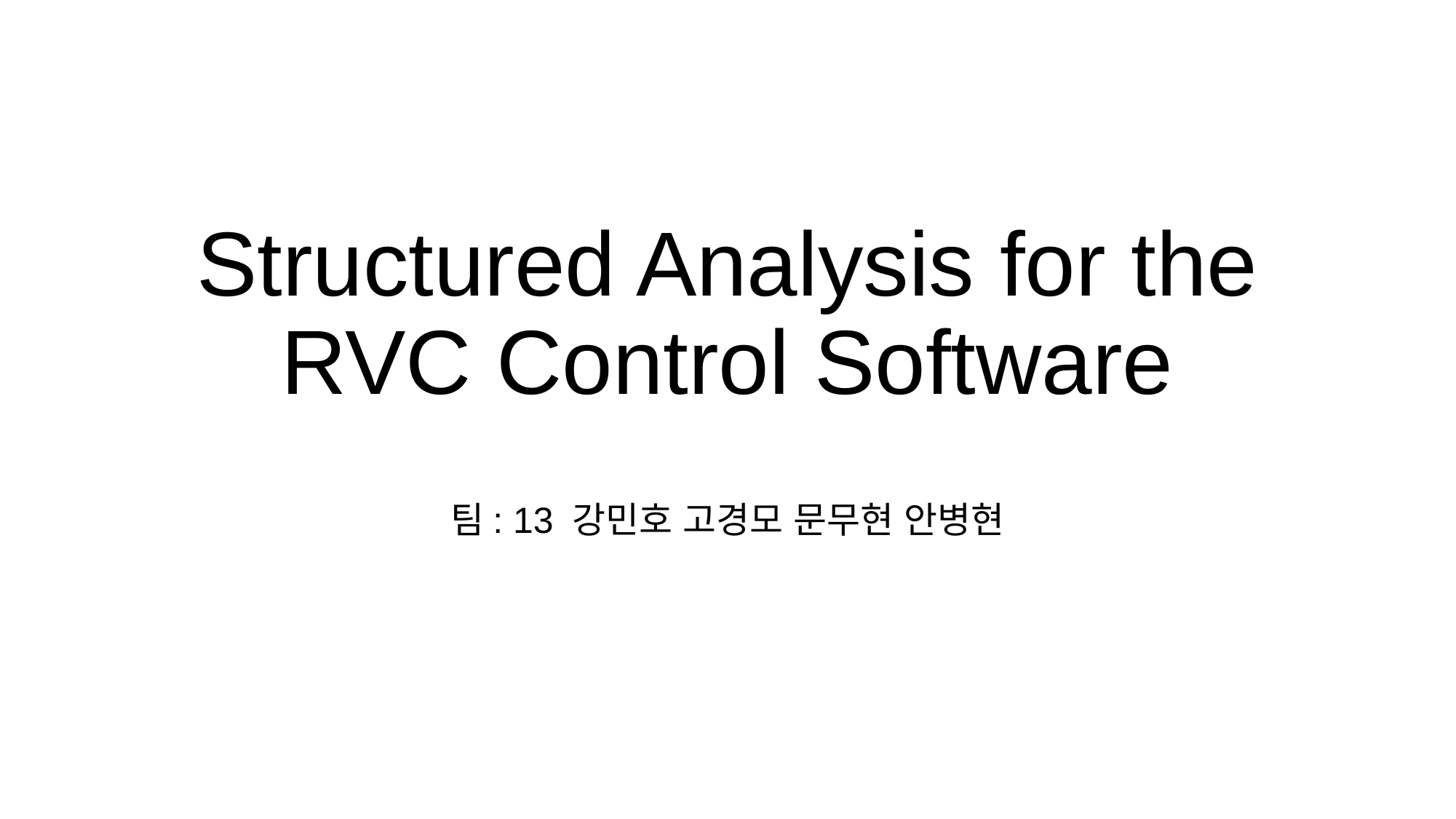

# Structured Analysis for the RVC Control Software
팀: 13 강민호 고경모 문무현 안병현